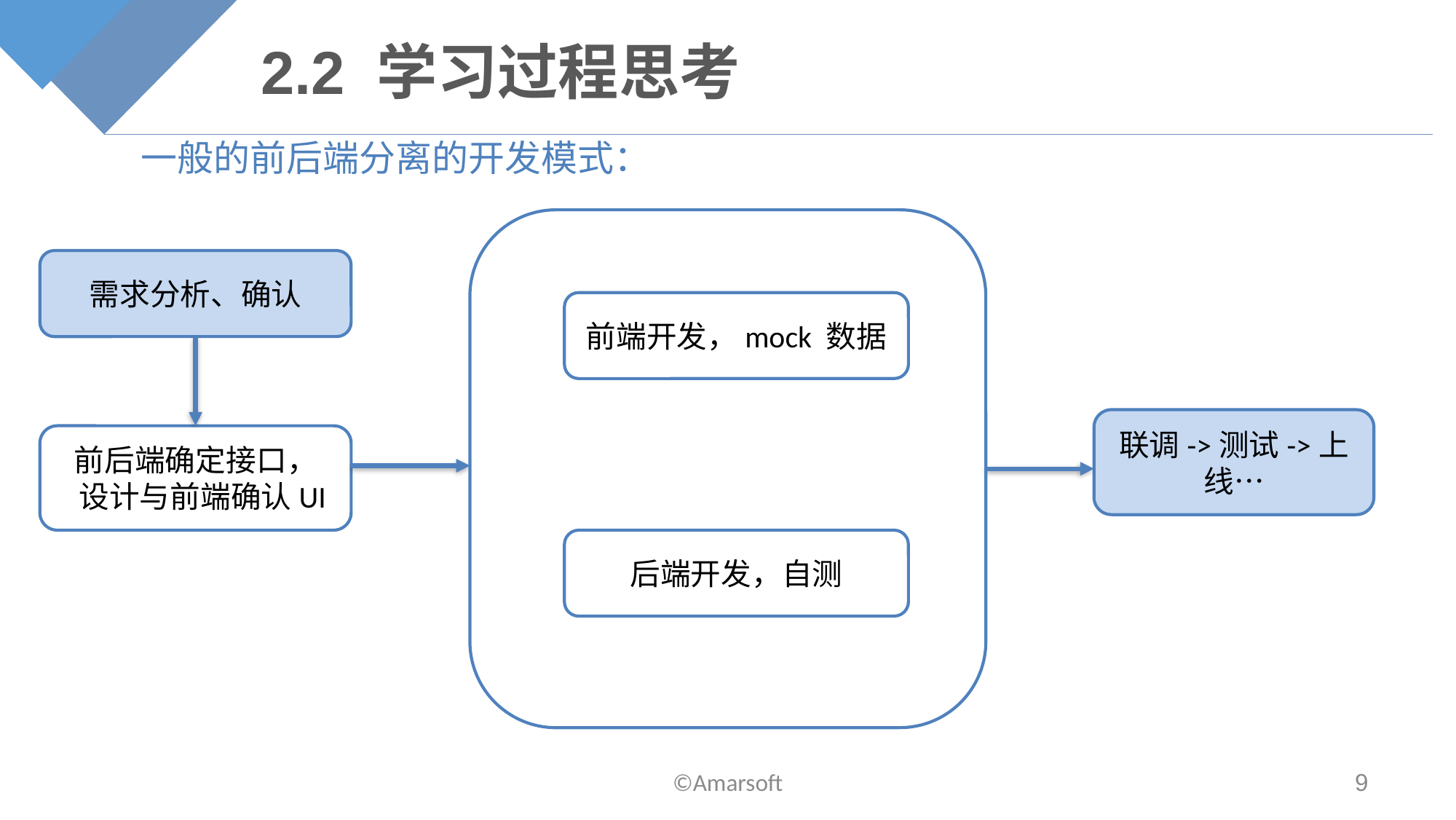

# 2.2 学习过程思考
一般的前后端分离的开发模式：

需求分析、确认
前端开发，mock 数据
联调->测试->上线…
前后端确定接口，
 设计与前端确认UI
后端开发，自测
©Amarsoft
9